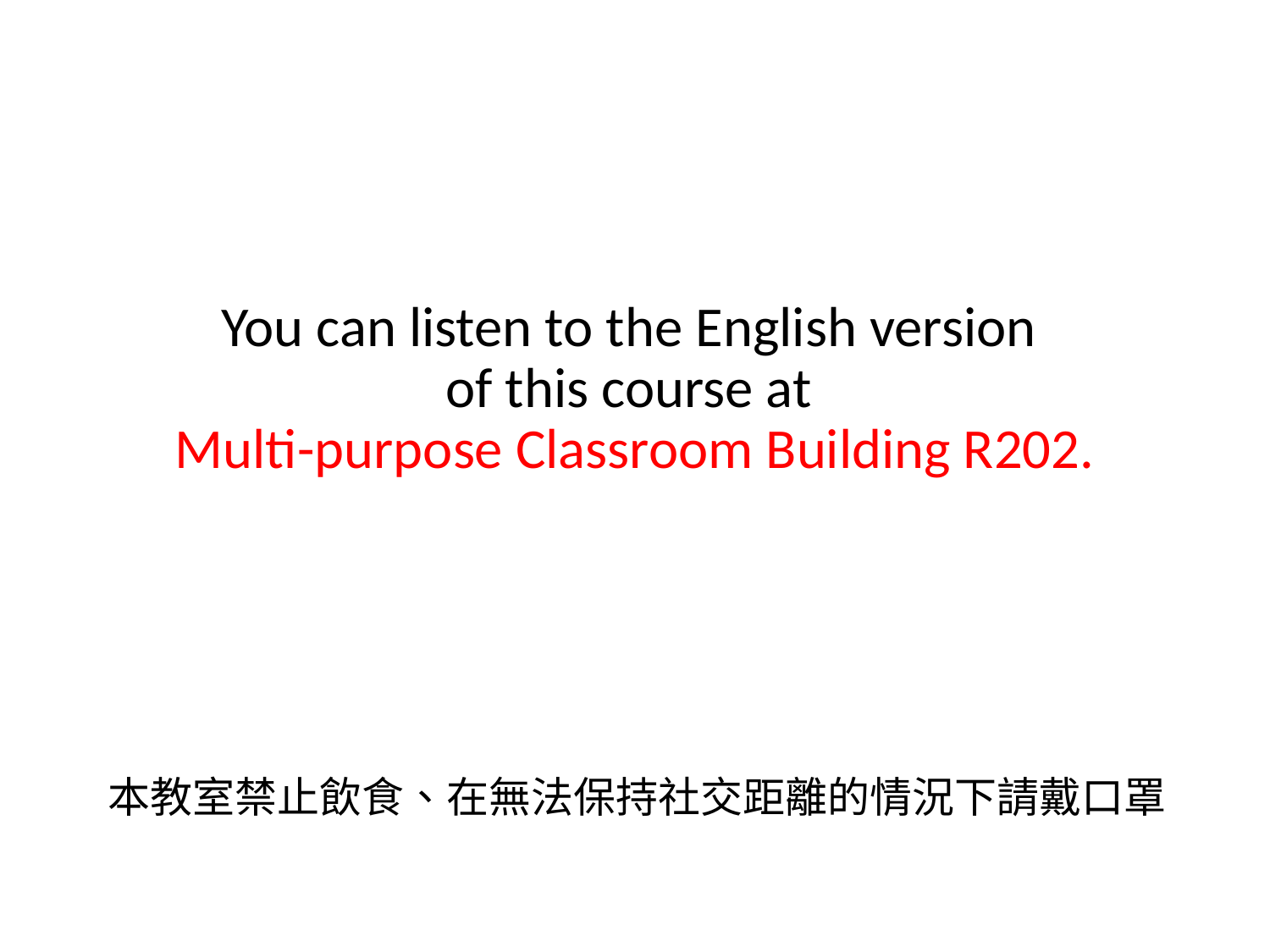

# You can listen to the English version of this course at Multi-purpose Classroom Building R202.
本教室禁止飲食、在無法保持社交距離的情況下請戴口罩